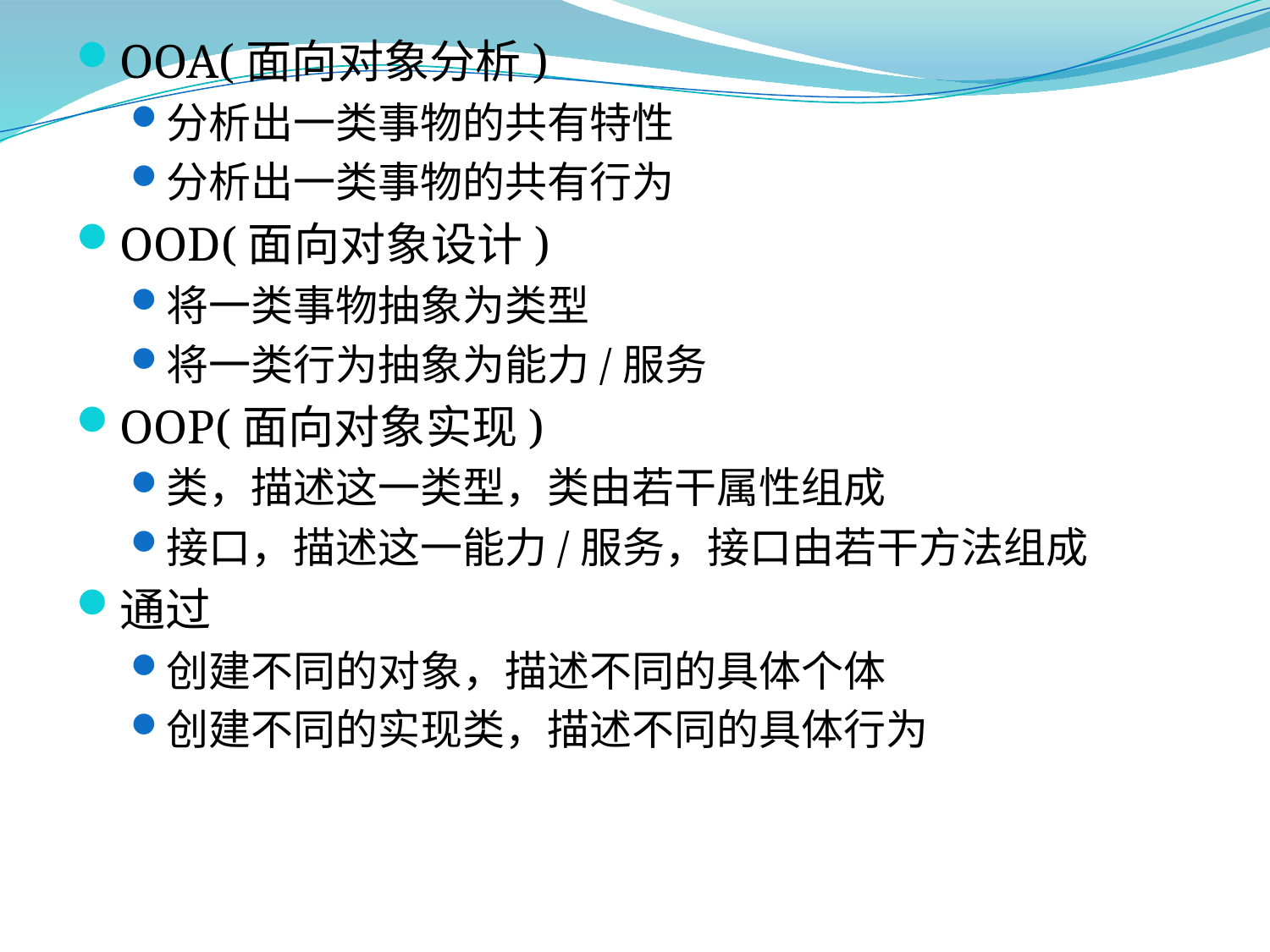

OOA(面向对象分析)
分析出一类事物的共有特性
分析出一类事物的共有行为
OOD(面向对象设计)
将一类事物抽象为类型
将一类行为抽象为能力/服务
OOP(面向对象实现)
类，描述这一类型，类由若干属性组成
接口，描述这一能力/服务，接口由若干方法组成
通过
创建不同的对象，描述不同的具体个体
创建不同的实现类，描述不同的具体行为
39